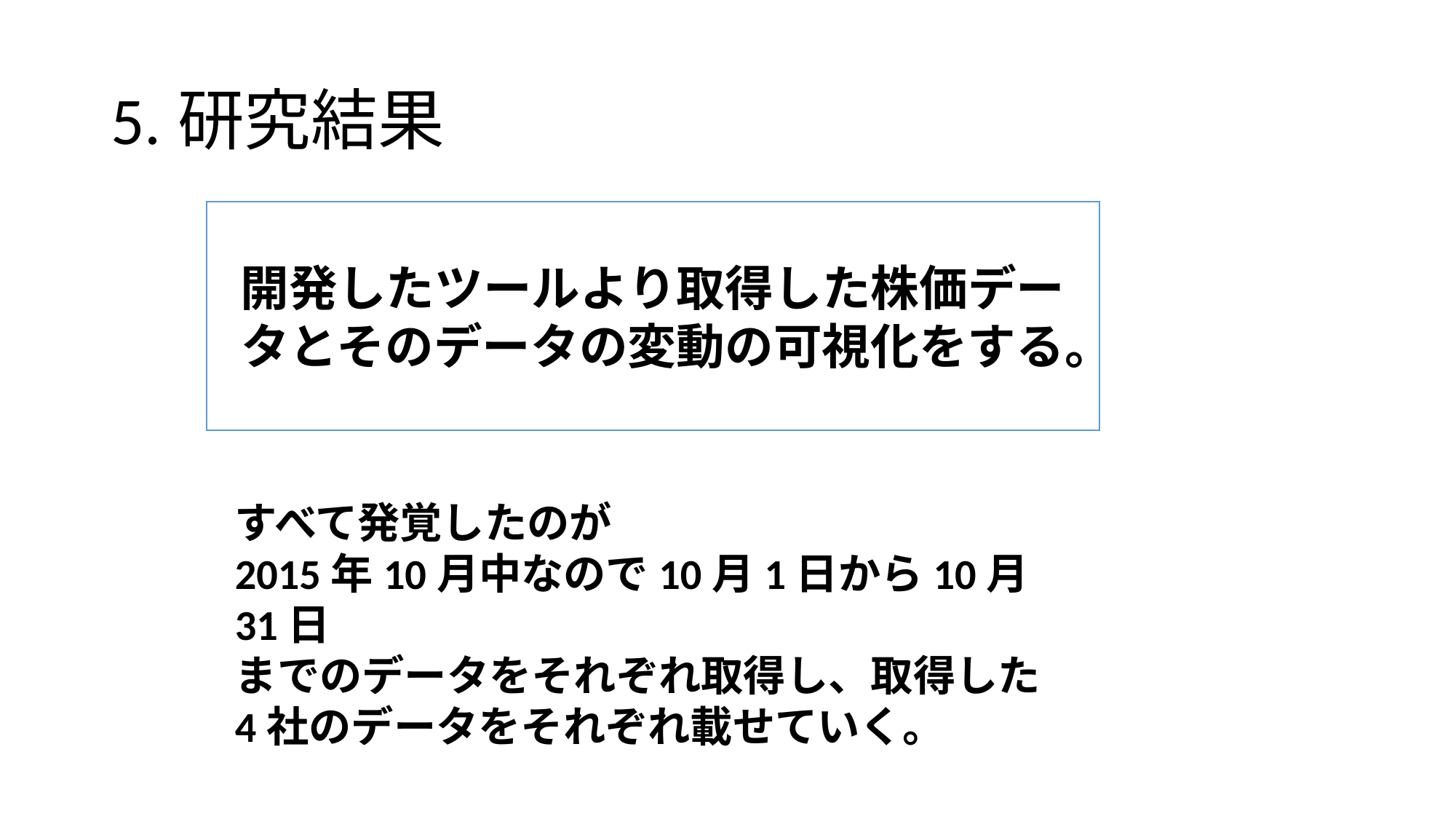

# 5.研究結果
開発したツールより取得した株価データとそのデータの変動の可視化をする。
すべて発覚したのが
2015年10月中なので10月1日から10月31日
までのデータをそれぞれ取得し、取得した4社のデータをそれぞれ載せていく。